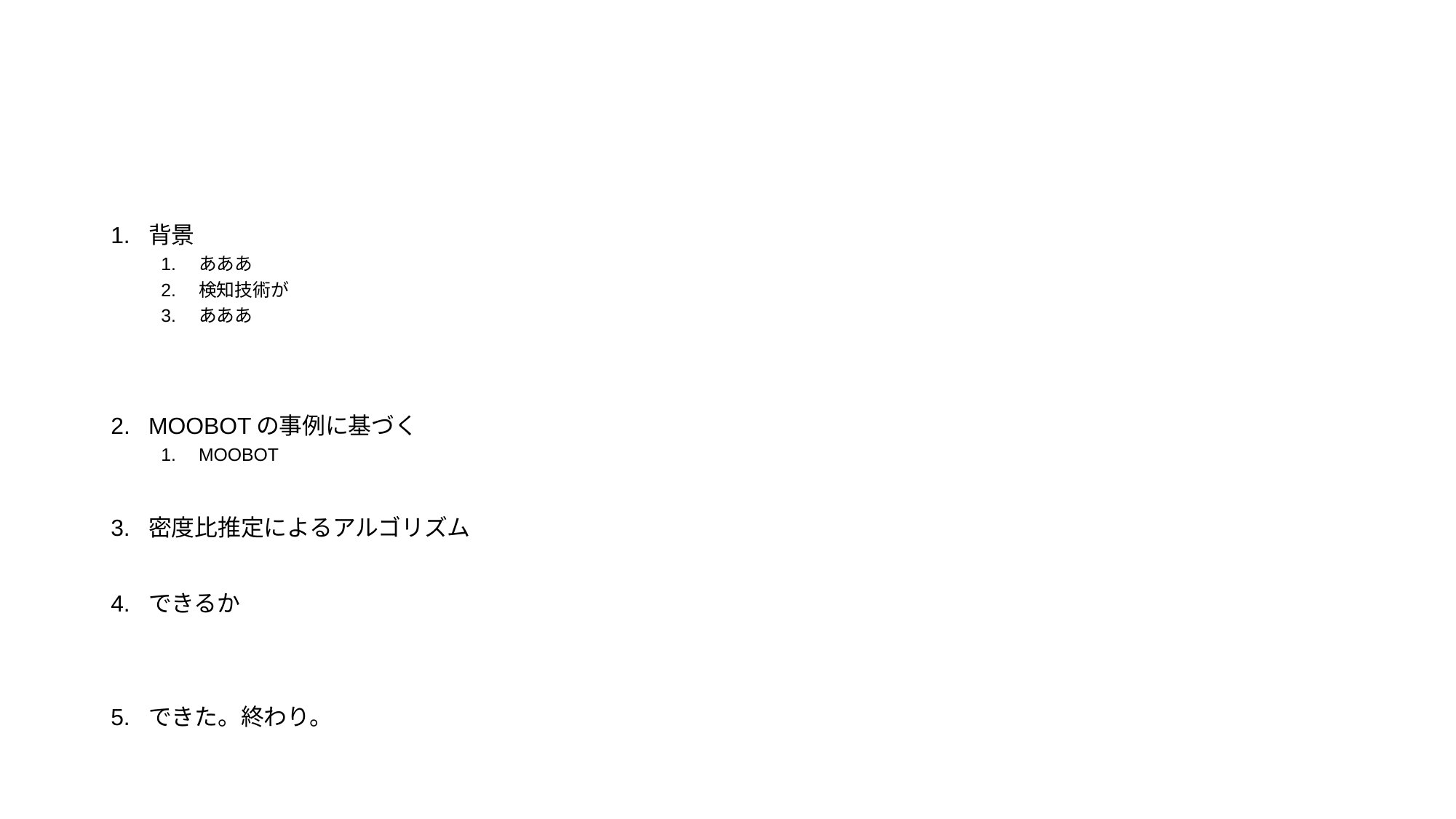

#
背景
あああ
検知技術が
あああ

MOOBOTの事例に基づく
MOOBOT

密度比推定によるアルゴリズム

できるか

できた。終わり。